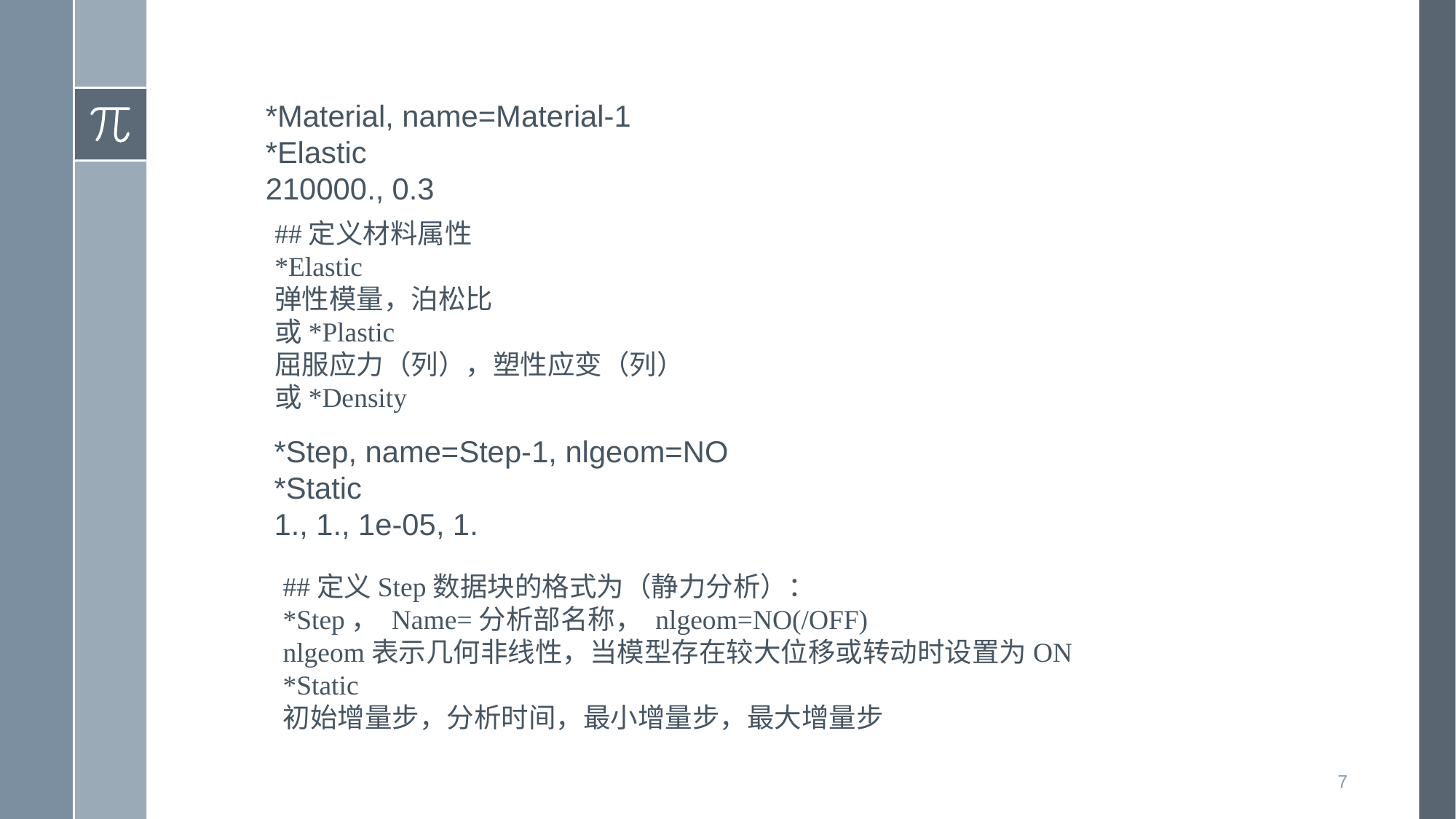

*Material, name=Material-1
*Elastic
210000., 0.3
##定义材料属性
*Elastic
弹性模量，泊松比
或*Plastic
屈服应力（列），塑性应变（列）
或*Density
*Step, name=Step-1, nlgeom=NO
*Static
1., 1., 1e-05, 1.
##定义Step数据块的格式为（静力分析）：
*Step， Name=分析部名称， nlgeom=NO(/OFF)
nlgeom表示几何非线性，当模型存在较大位移或转动时设置为ON
*Static
初始增量步，分析时间，最小增量步，最大增量步
7